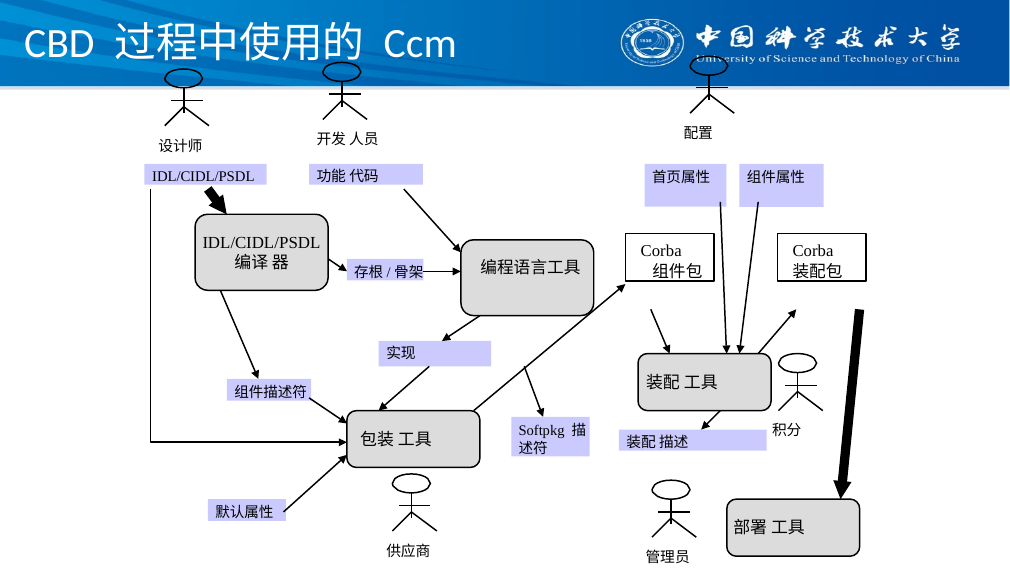

# CBD 过程中使用的 Ccm

配置
开发 人员
设计师
IDL/CIDL/PSDL
功能 代码

首页属性
组件属性

IDL/CIDL/PSDL
编译 器
Corba
组件包
Corba
装配包

编程语言工具

存根/骨架

实现

装配 工具

组件描述符

Softpkg 描述符
积分

包装 工具
装配 描述

默认属性

部署 工具

供应商
管理员